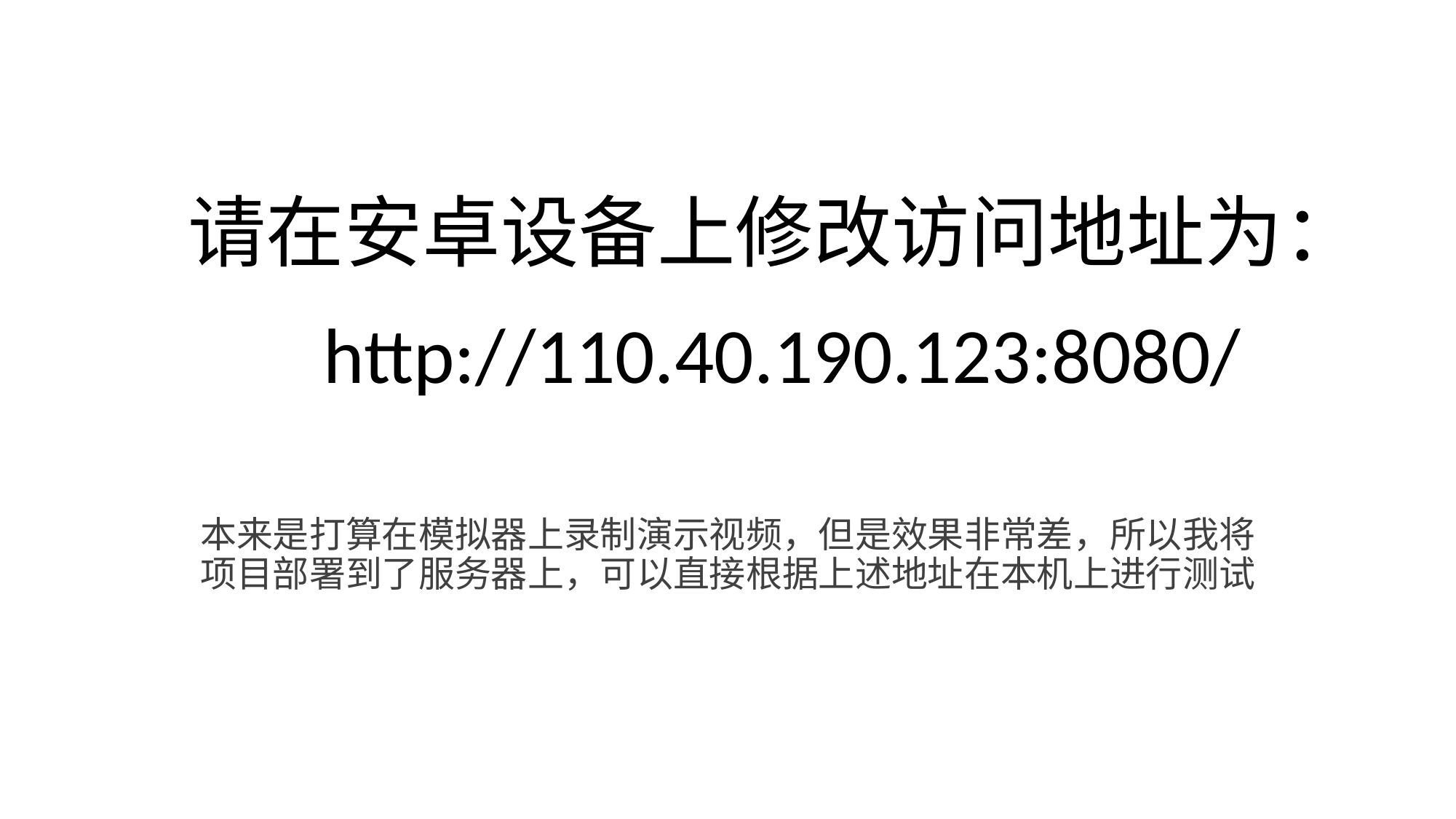

# 请在安卓设备上修改访问地址为：http://110.40.190.123:8080/
本来是打算在模拟器上录制演示视频，但是效果非常差，所以我将项目部署到了服务器上，可以直接根据上述地址在本机上进行测试